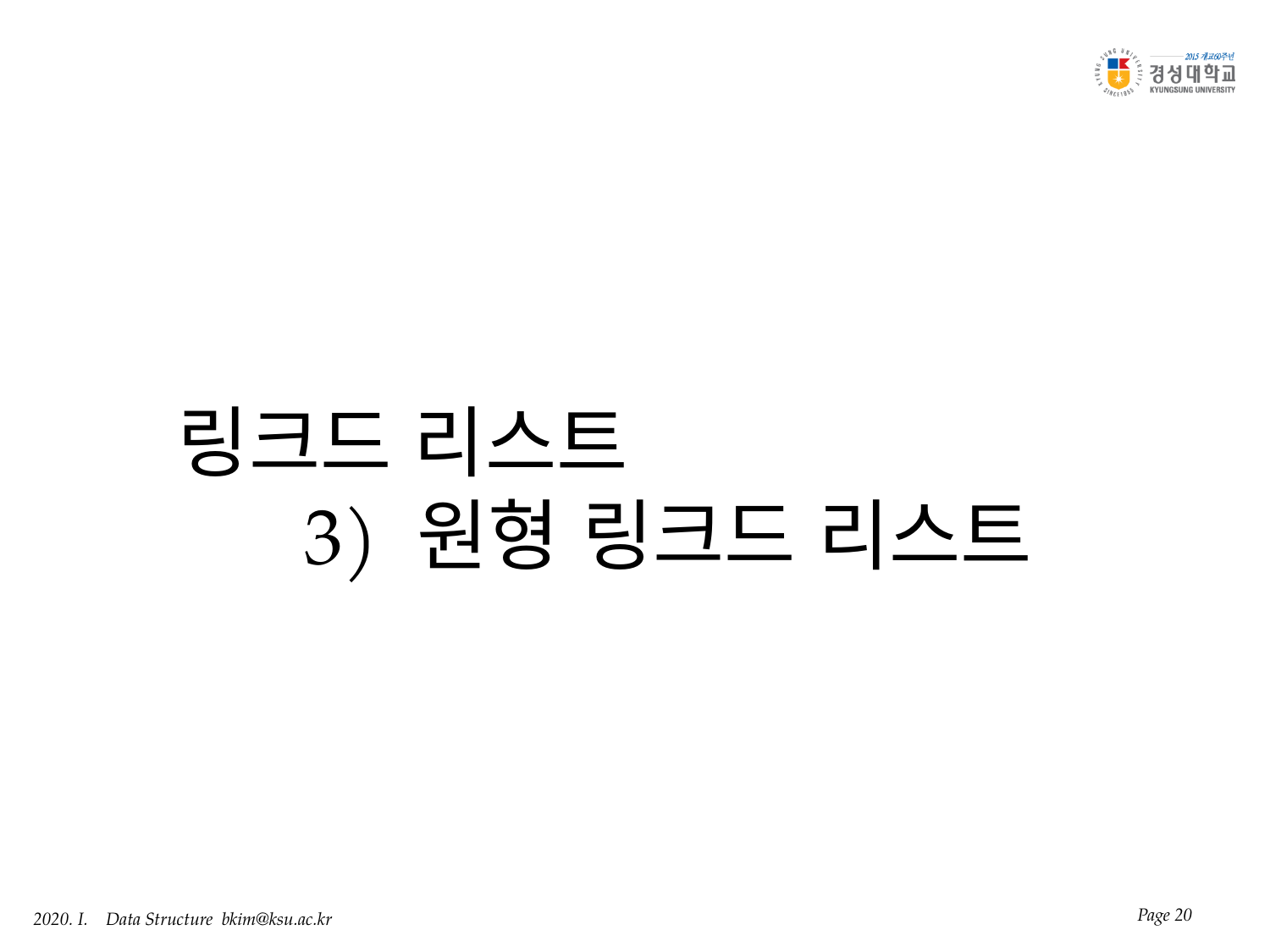

# 링크드 리스트 3) 원형 링크드 리스트
Page 20